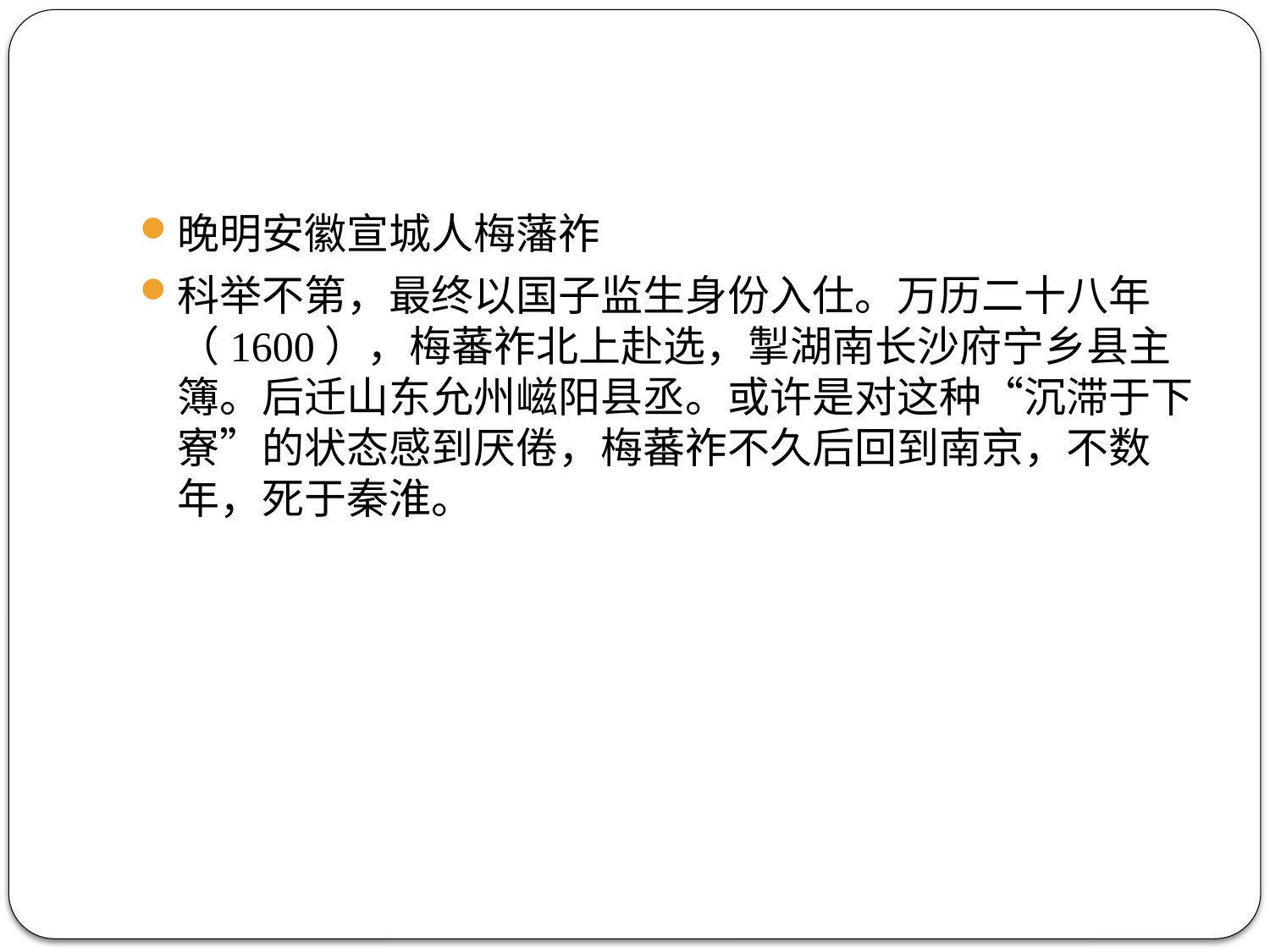

#
晚明安徽宣城人梅藩祚
科举不第，最终以国子监生身份入仕。万历二十八年（1600），梅蕃祚北上赴选，掣湖南长沙府宁乡县主簿。后迁山东允州嵫阳县丞。或许是对这种“沉滞于下寮”的状态感到厌倦，梅蕃祚不久后回到南京，不数年，死于秦淮。